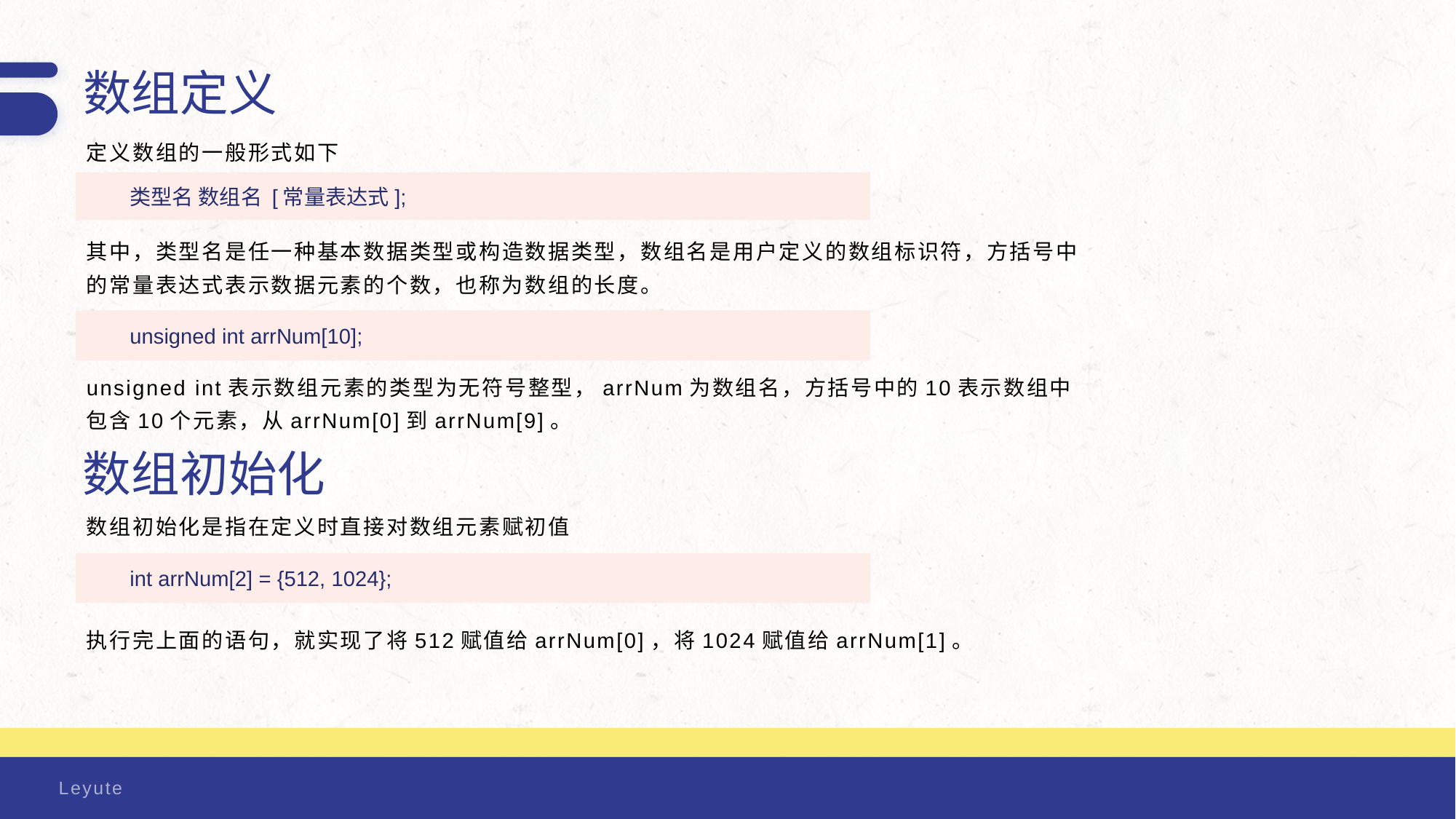

数组定义
定义数组的一般形式如下
类型名 数组名 [常量表达式];
其中，类型名是任一种基本数据类型或构造数据类型，数组名是用户定义的数组标识符，方括号中的常量表达式表示数据元素的个数，也称为数组的长度。
unsigned int arrNum[10];
unsigned int表示数组元素的类型为无符号整型，arrNum为数组名，方括号中的10表示数组中包含10个元素，从arrNum[0]到arrNum[9]。
数组初始化
数组初始化是指在定义时直接对数组元素赋初值
int arrNum[2] = {512, 1024};
执行完上面的语句，就实现了将512赋值给arrNum[0]，将1024赋值给arrNum[1]。